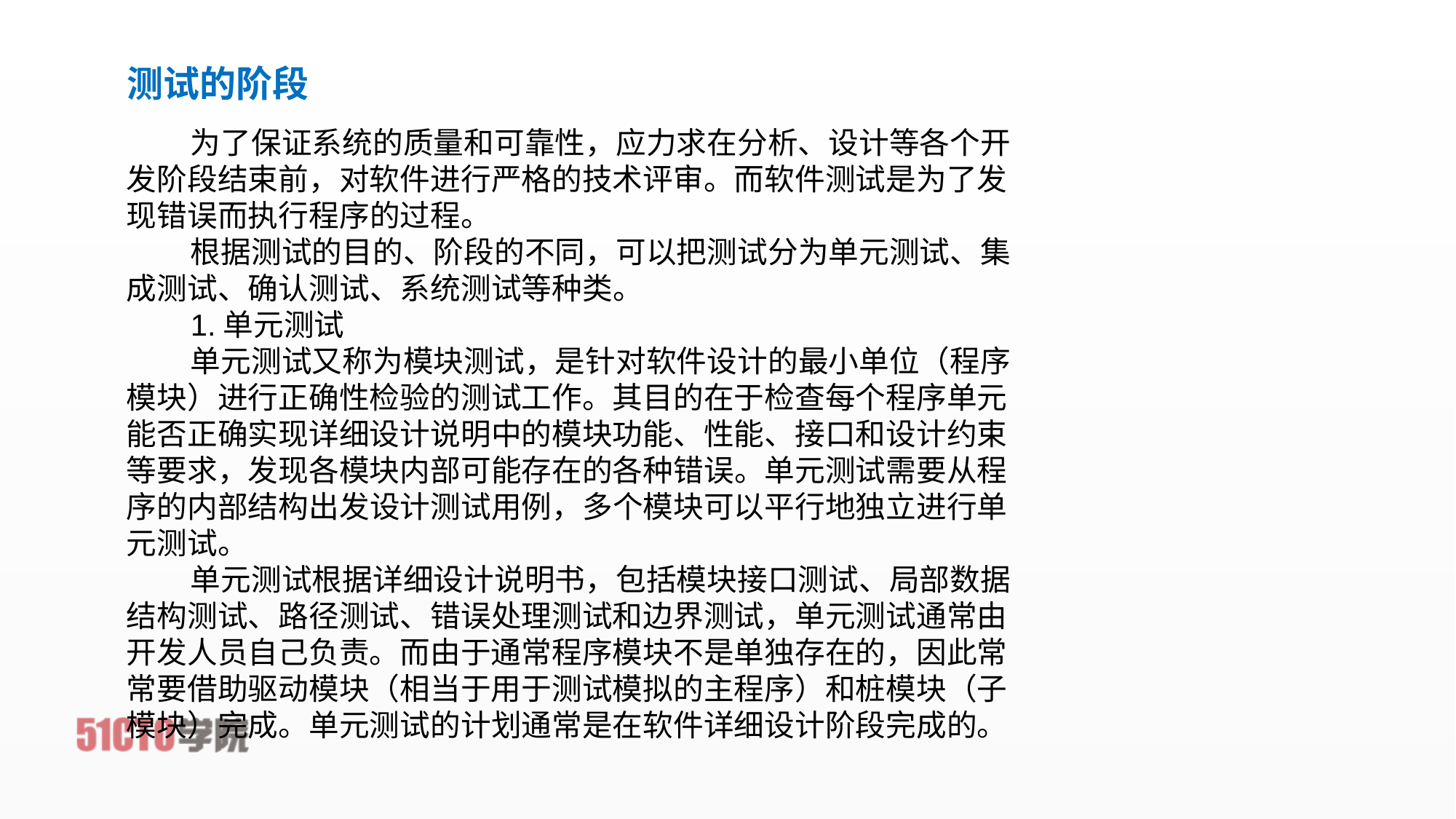

# 测试的阶段
为了保证系统的质量和可靠性，应力求在分析、设计等各个开发阶段结束前，对软件进行严格的技术评审。而软件测试是为了发现错误而执行程序的过程。
根据测试的目的、阶段的不同，可以把测试分为单元测试、集成测试、确认测试、系统测试等种类。
1.单元测试
单元测试又称为模块测试，是针对软件设计的最小单位（程序模块）进行正确性检验的测试工作。其目的在于检查每个程序单元能否正确实现详细设计说明中的模块功能、性能、接口和设计约束等要求，发现各模块内部可能存在的各种错误。单元测试需要从程序的内部结构出发设计测试用例，多个模块可以平行地独立进行单元测试。
单元测试根据详细设计说明书，包括模块接口测试、局部数据结构测试、路径测试、错误处理测试和边界测试，单元测试通常由开发人员自己负责。而由于通常程序模块不是单独存在的，因此常常要借助驱动模块（相当于用于测试模拟的主程序）和桩模块（子模块）完成。单元测试的计划通常是在软件详细设计阶段完成的。